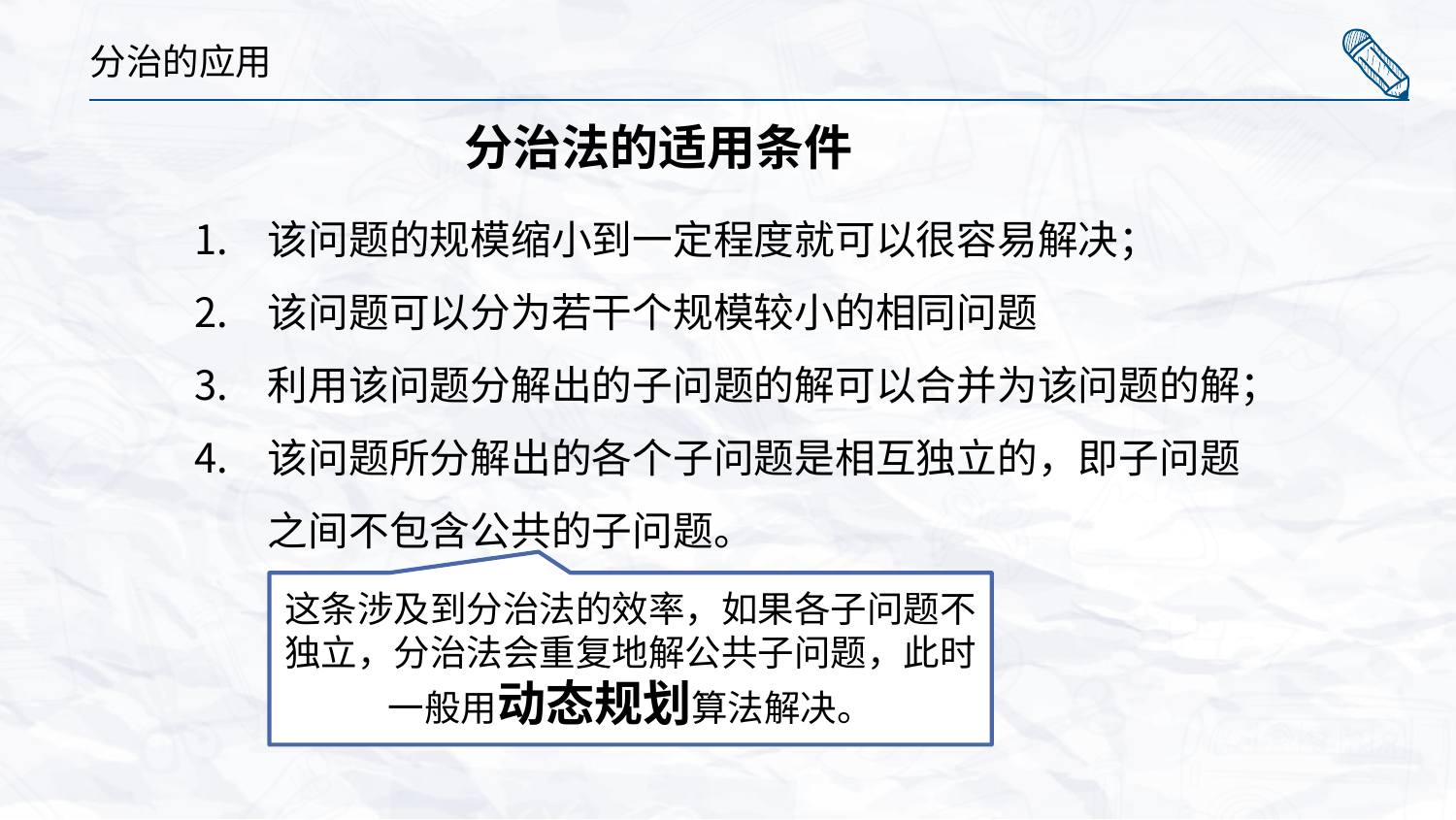

分治的应用
分治法的适用条件
该问题的规模缩小到一定程度就可以很容易解决；
该问题可以分为若干个规模较小的相同问题
利用该问题分解出的子问题的解可以合并为该问题的解；
该问题所分解出的各个子问题是相互独立的，即子问题之间不包含公共的子问题。
这条涉及到分治法的效率，如果各子问题不独立，分治法会重复地解公共子问题，此时一般用动态规划算法解决。